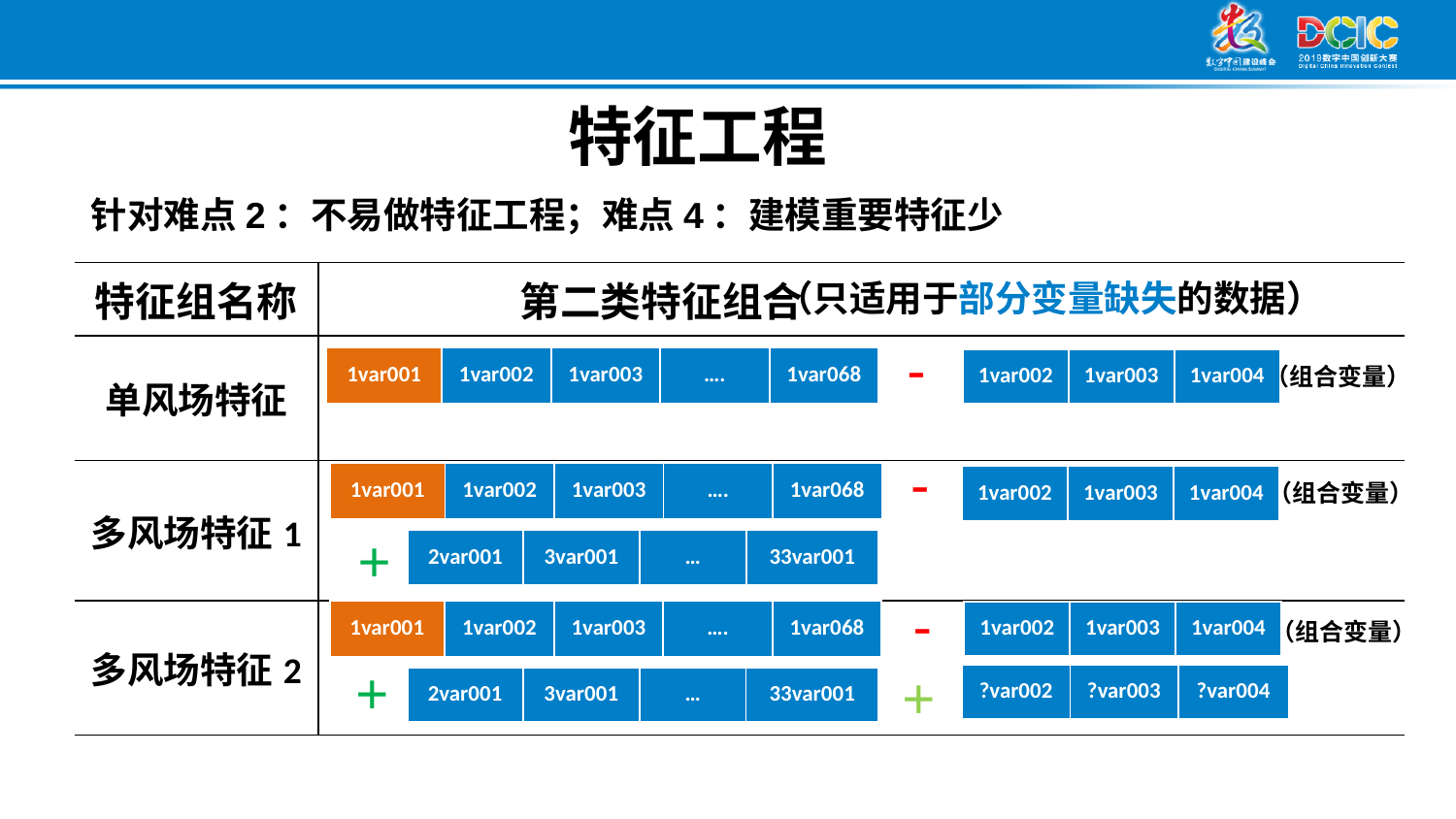

特征工程
针对难点2：不易做特征工程；难点4：建模重要特征少
| 特征组名称 | 第二类特征组合 |
| --- | --- |
| 单风场特征 |  |
| 多风场特征1 |  |
| 多风场特征2 |  |
（只适用于部分变量缺失的数据）
-
| 1var001 | 1var002 | 1var003 | …. | 1var068 |
| --- | --- | --- | --- | --- |
| 1var002 | 1var003 | 1var004 |
| --- | --- | --- |
（组合变量）
-
| 1var001 | 1var002 | 1var003 | …. | 1var068 |
| --- | --- | --- | --- | --- |
| 1var002 | 1var003 | 1var004 |
| --- | --- | --- |
（组合变量）
+
| 2var001 | 3var001 | … | 33var001 |
| --- | --- | --- | --- |
-
| 1var001 | 1var002 | 1var003 | …. | 1var068 |
| --- | --- | --- | --- | --- |
| 1var002 | 1var003 | 1var004 |
| --- | --- | --- |
（组合变量）
+
+
| ?var002 | ?var003 | ?var004 |
| --- | --- | --- |
| 2var001 | 3var001 | … | 33var001 |
| --- | --- | --- | --- |